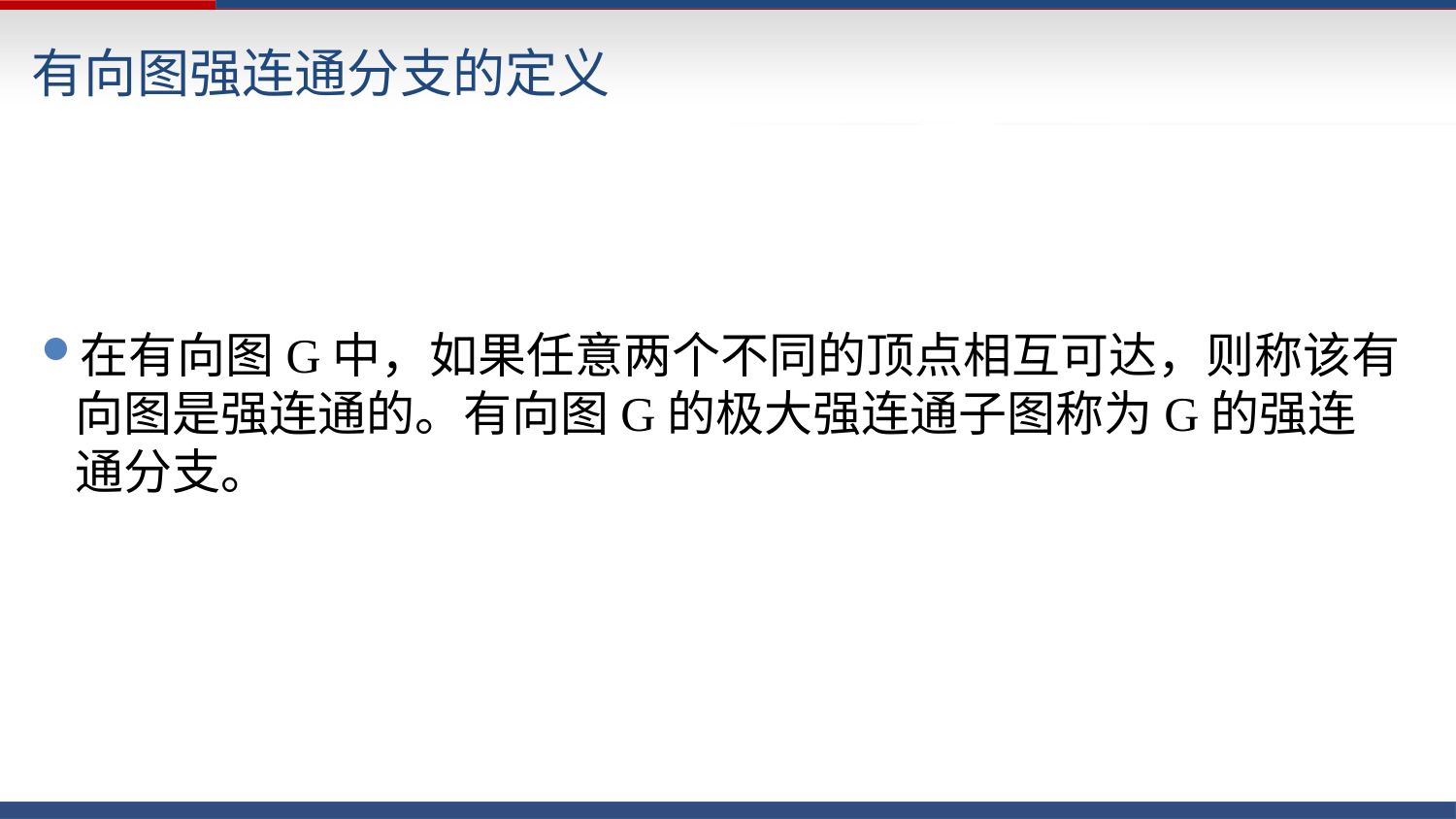

# 有向图强连通分支的定义
在有向图G中，如果任意两个不同的顶点相互可达，则称该有向图是强连通的。有向图G的极大强连通子图称为G的强连通分支。